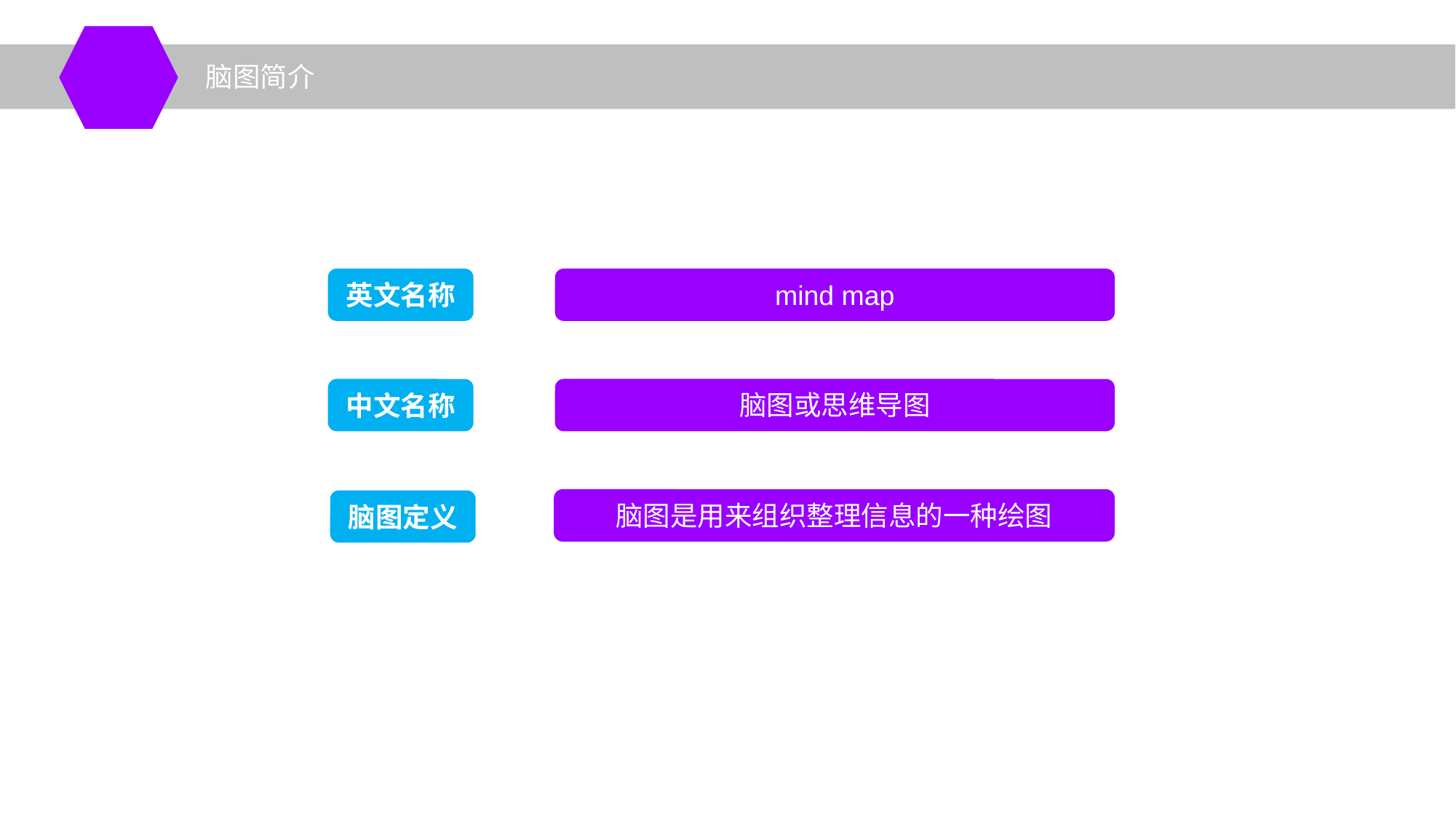

脑图简介
英文名称

mind map
中文名称

脑图或思维导图

脑图是用来组织整理信息的一种绘图
脑图定义